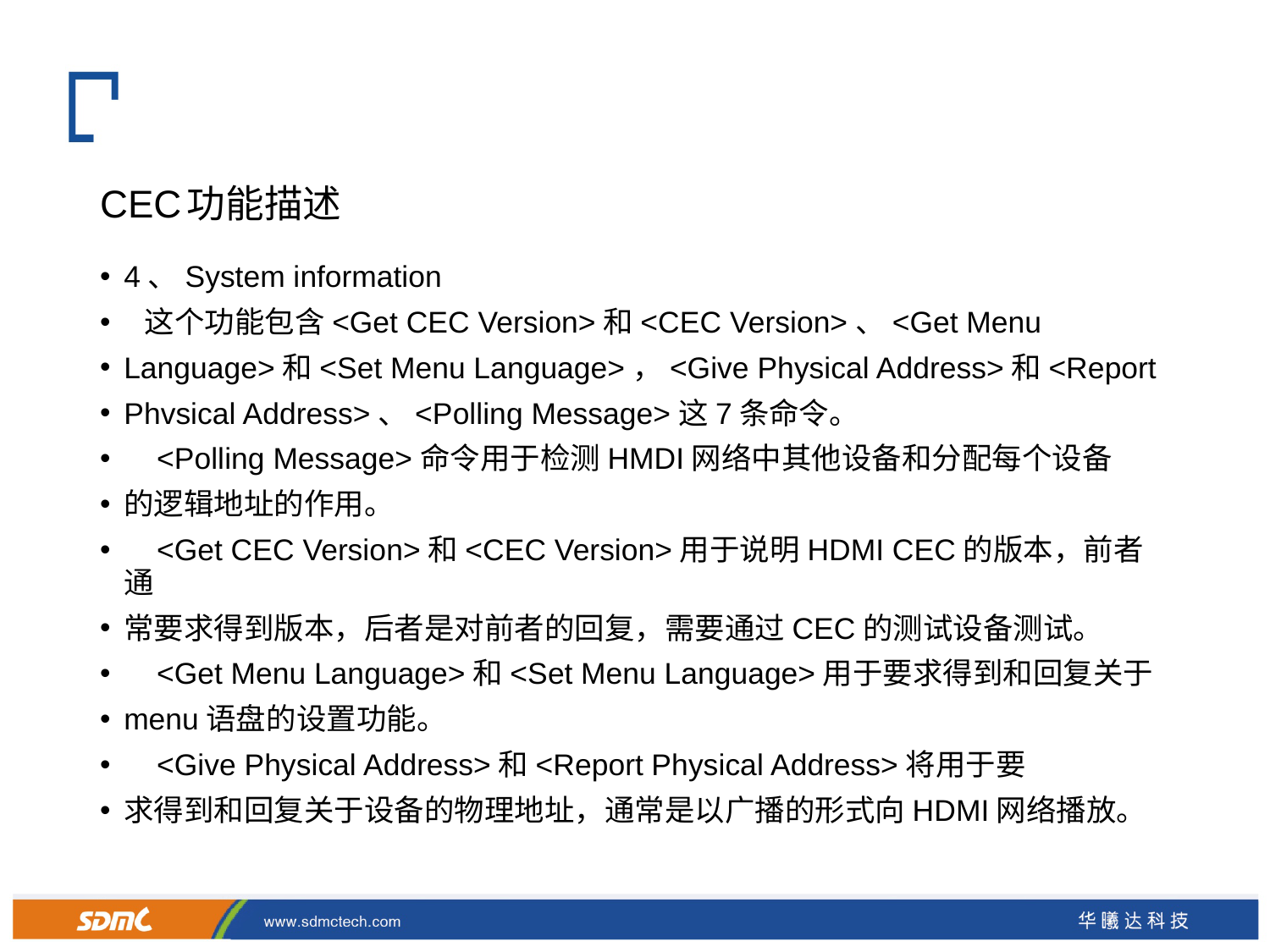

# CEC功能描述
4、System information
  这个功能包含<Get CEC Version>和<CEC Version>、<Get Menu
Language>和<Set Menu Language>，<Give Physical Address>和<Report
Phvsical Address>、<Polling Message>这7条命令。
    <Polling Message>命令用于检测HMDI网络中其他设备和分配每个设备
的逻辑地址的作用。
    <Get CEC Version>和<CEC Version>用于说明HDMI CEC的版本，前者通
常要求得到版本，后者是对前者的回复，需要通过CEC的测试设备测试。
    <Get Menu Language>和<Set Menu Language>用于要求得到和回复关于
menu语盘的设置功能。
    <Give Physical Address>和<Report Physical Address>将用于要
求得到和回复关于设备的物理地址，通常是以广播的形式向HDMI网络播放。